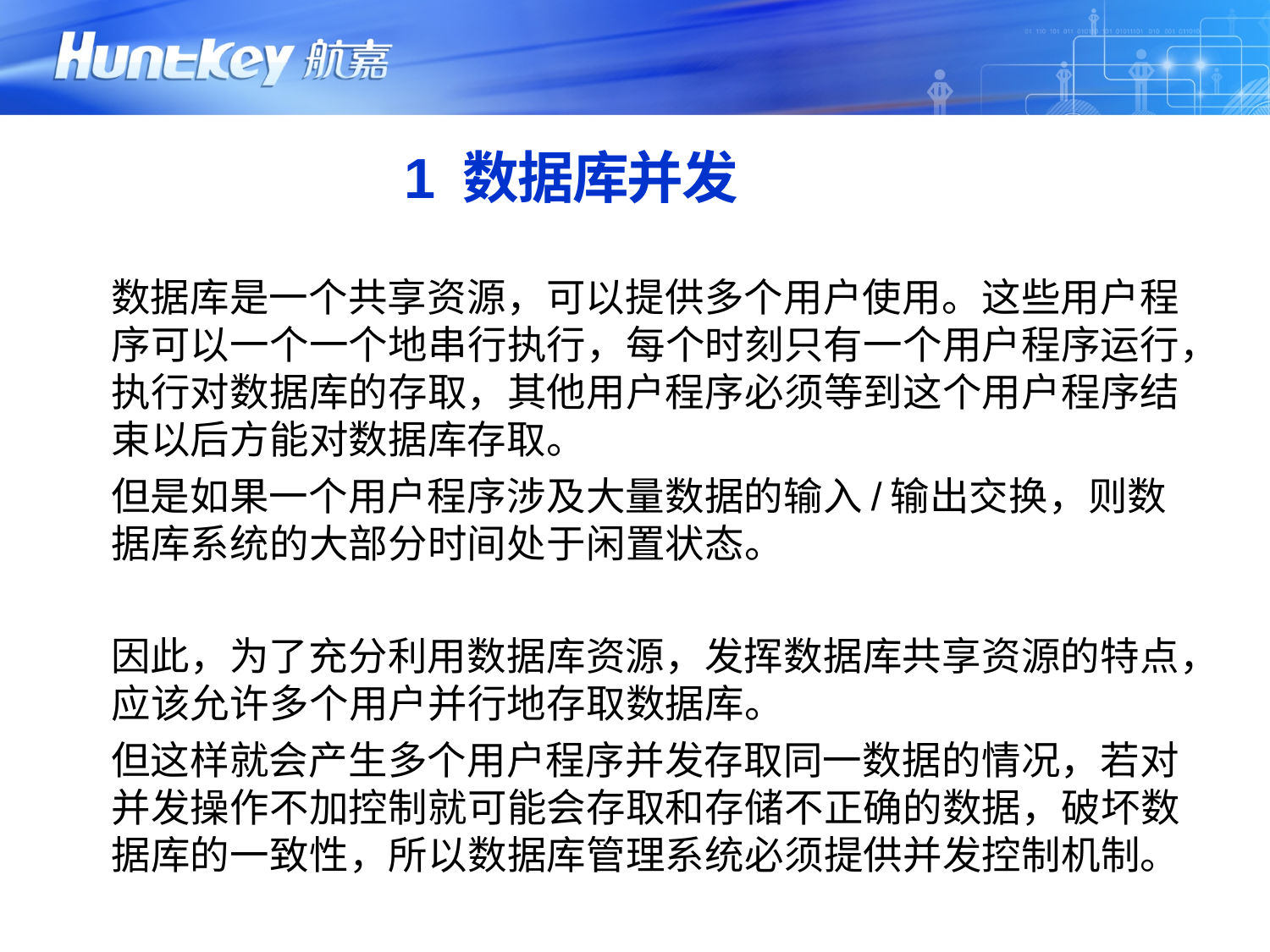

# 1 数据库并发
   数据库是一个共享资源，可以提供多个用户使用。这些用户程序可以一个一个地串行执行，每个时刻只有一个用户程序运行，执行对数据库的存取，其他用户程序必须等到这个用户程序结束以后方能对数据库存取。
   但是如果一个用户程序涉及大量数据的输入/输出交换，则数据库系统的大部分时间处于闲置状态。

   因此，为了充分利用数据库资源，发挥数据库共享资源的特点，应该允许多个用户并行地存取数据库。
   但这样就会产生多个用户程序并发存取同一数据的情况，若对并发操作不加控制就可能会存取和存储不正确的数据，破坏数据库的一致性，所以数据库管理系统必须提供并发控制机制。